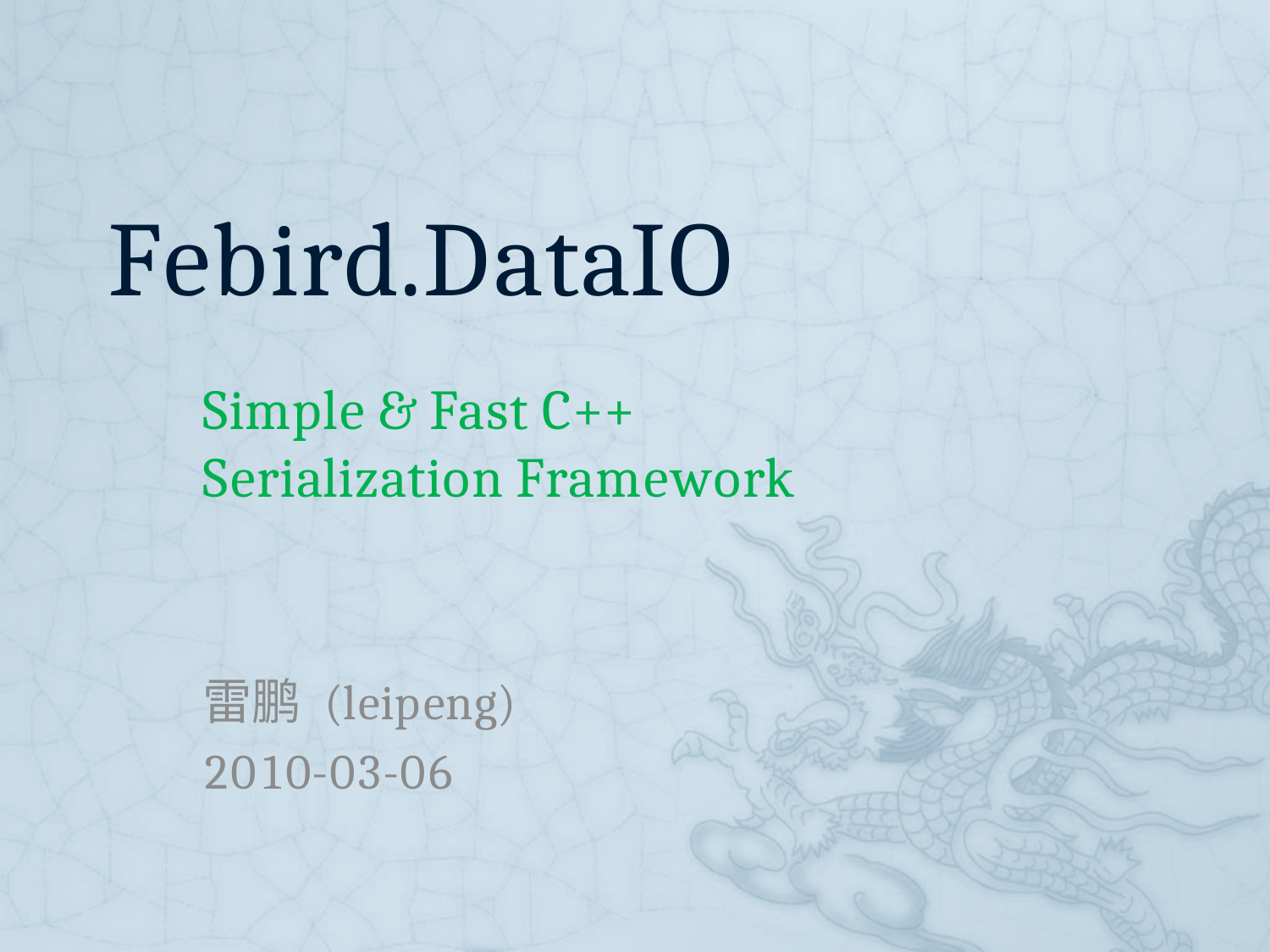

# Febird.DataIO
Simple & Fast C++
Serialization Framework
雷鹏 (leipeng)
2010-03-06